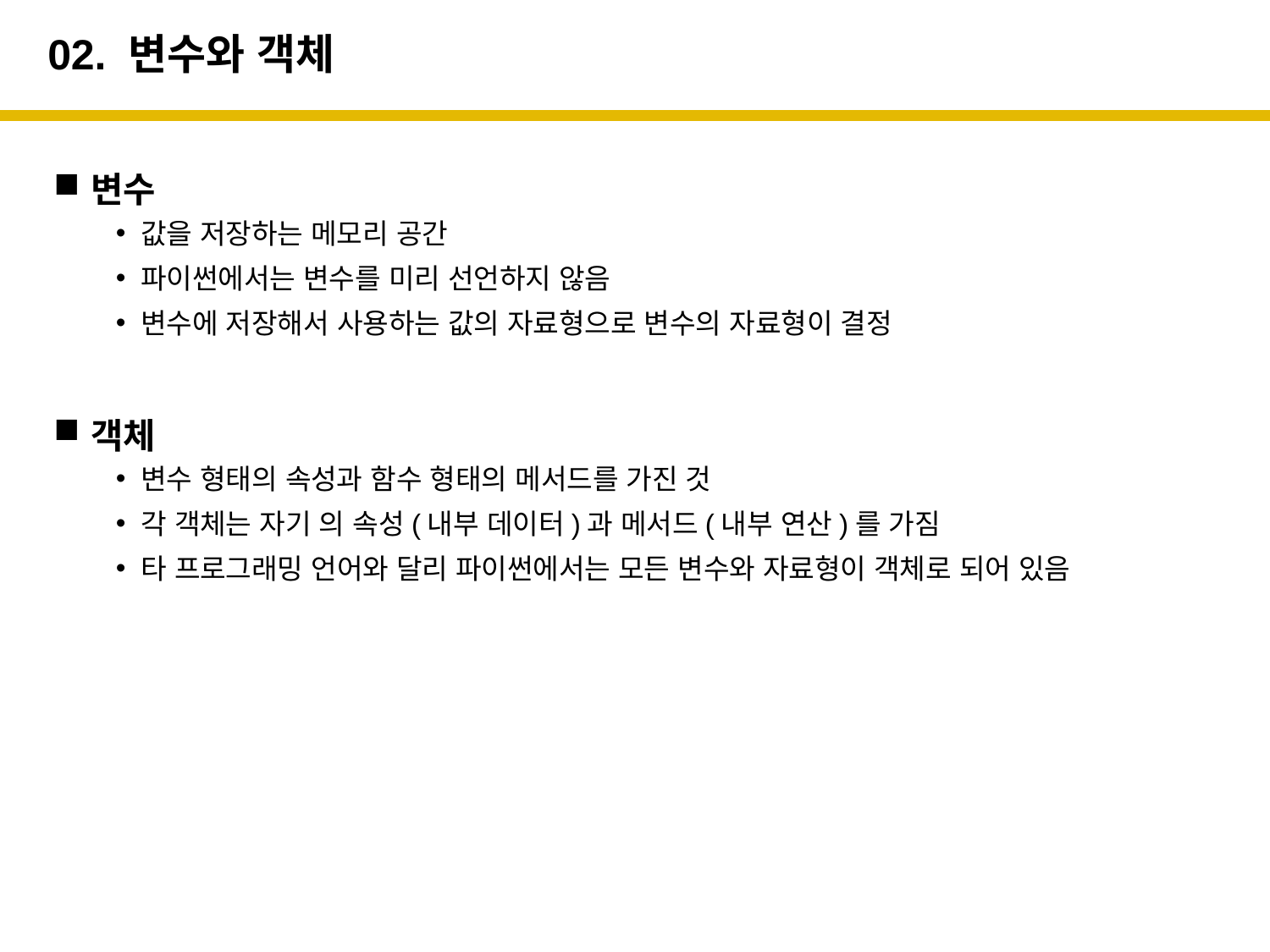

# 02. 변수와 객체
변수
값을 저장하는 메모리 공간
파이썬에서는 변수를 미리 선언하지 않음
변수에 저장해서 사용하는 값의 자료형으로 변수의 자료형이 결정

객체
변수 형태의 속성과 함수 형태의 메서드를 가진 것
각 객체는 자기 의 속성(내부 데이터)과 메서드(내부 연산)를 가짐
타 프로그래밍 언어와 달리 파이썬에서는 모든 변수와 자료형이 객체로 되어 있음